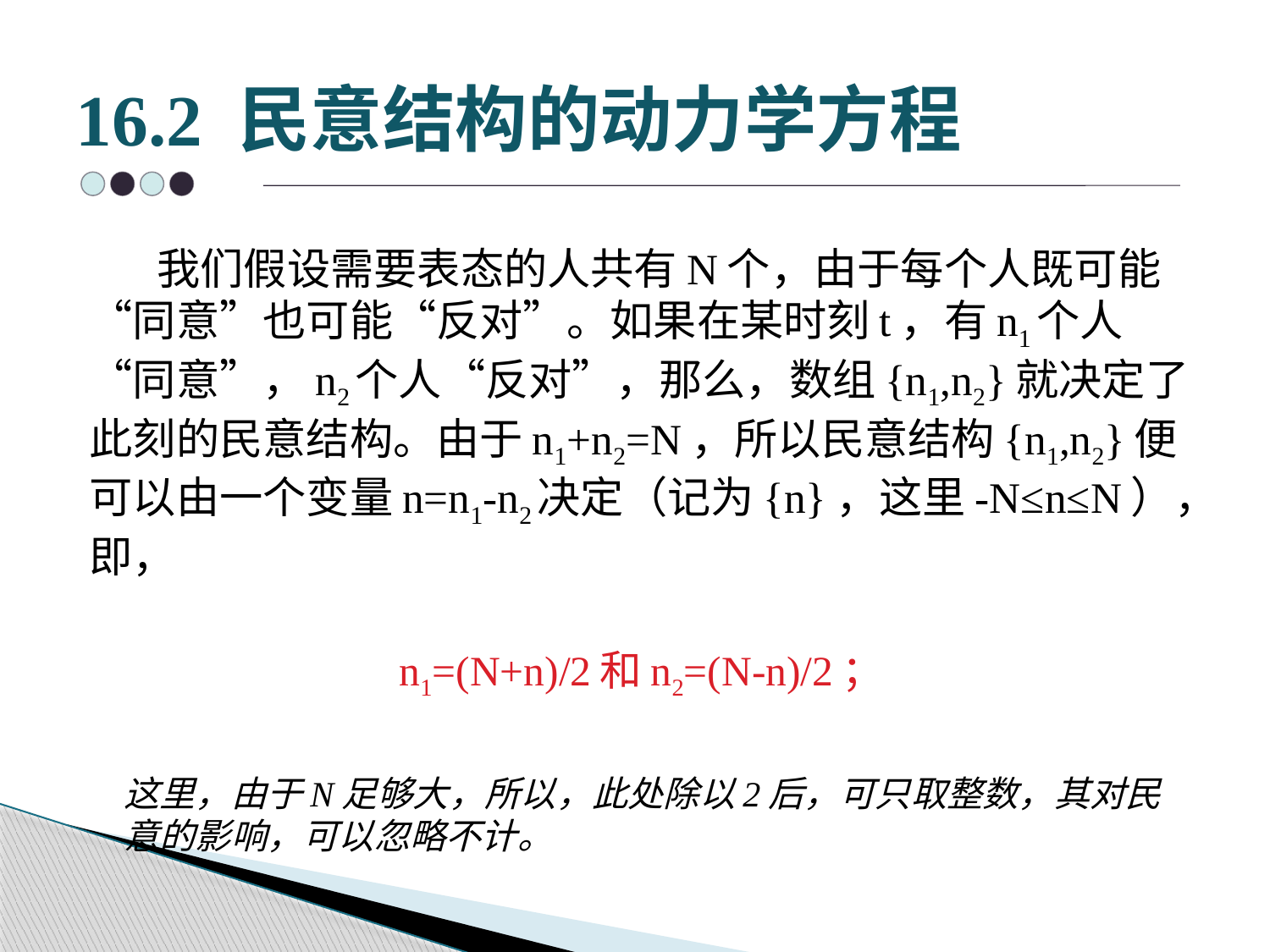

# 16.2 民意结构的动力学方程

      我们假设需要表态的人共有N个，由于每个人既可能“同意”也可能“反对”。如果在某时刻t，有n1个人“同意”，n2个人“反对”，那么，数组{n1,n2}就决定了此刻的民意结构。由于n1+n2=N，所以民意结构{n1,n2}便可以由一个变量n=n1-n2决定（记为{n}，这里-N≤n≤N），即，

n1=(N+n)/2和n2=(N-n)/2；

这里，由于N足够大，所以，此处除以2后，可只取整数，其对民意的影响，可以忽略不计。